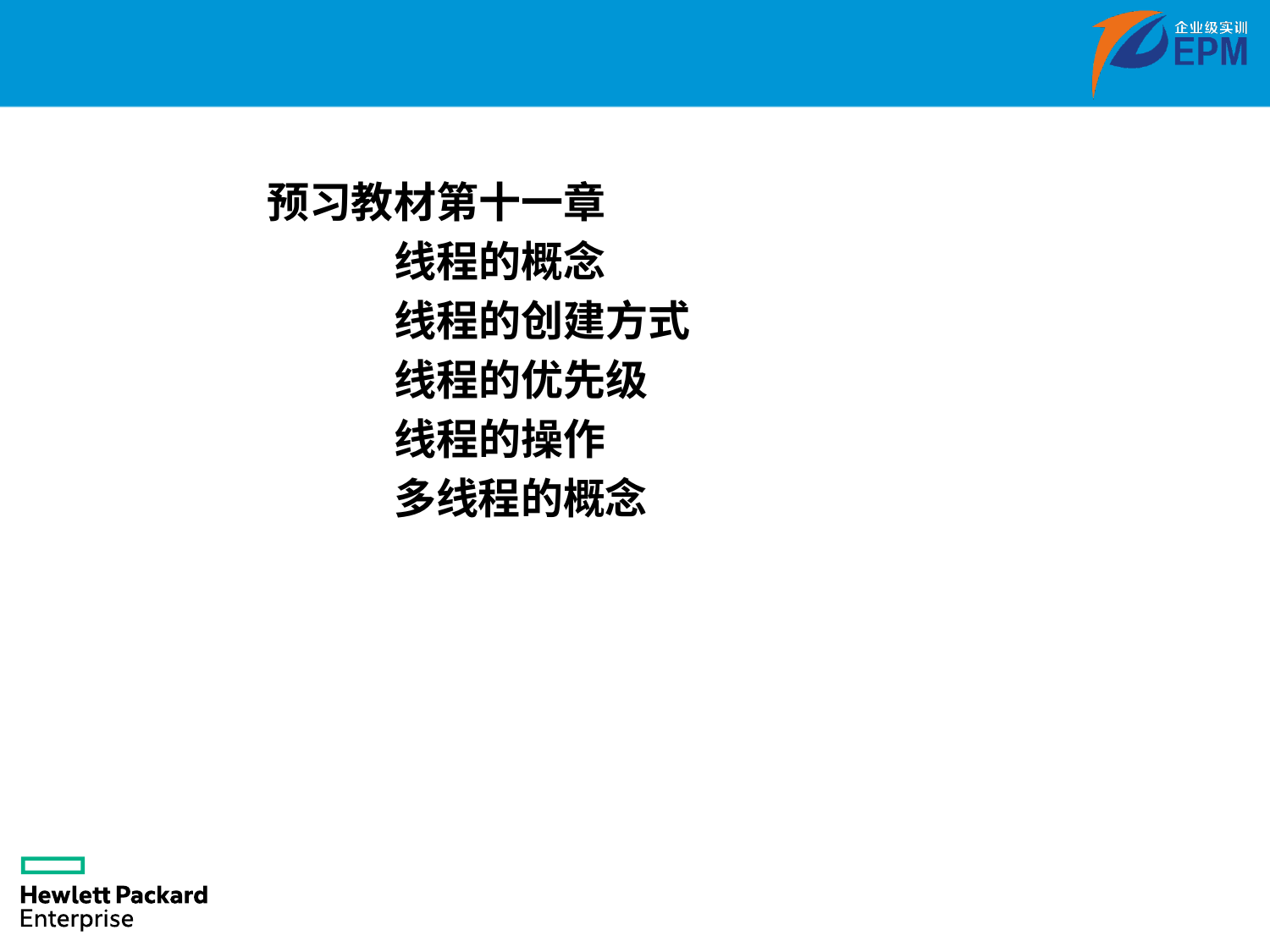

预习教材第十一章
		线程的概念
		线程的创建方式
		线程的优先级
		线程的操作
		多线程的概念